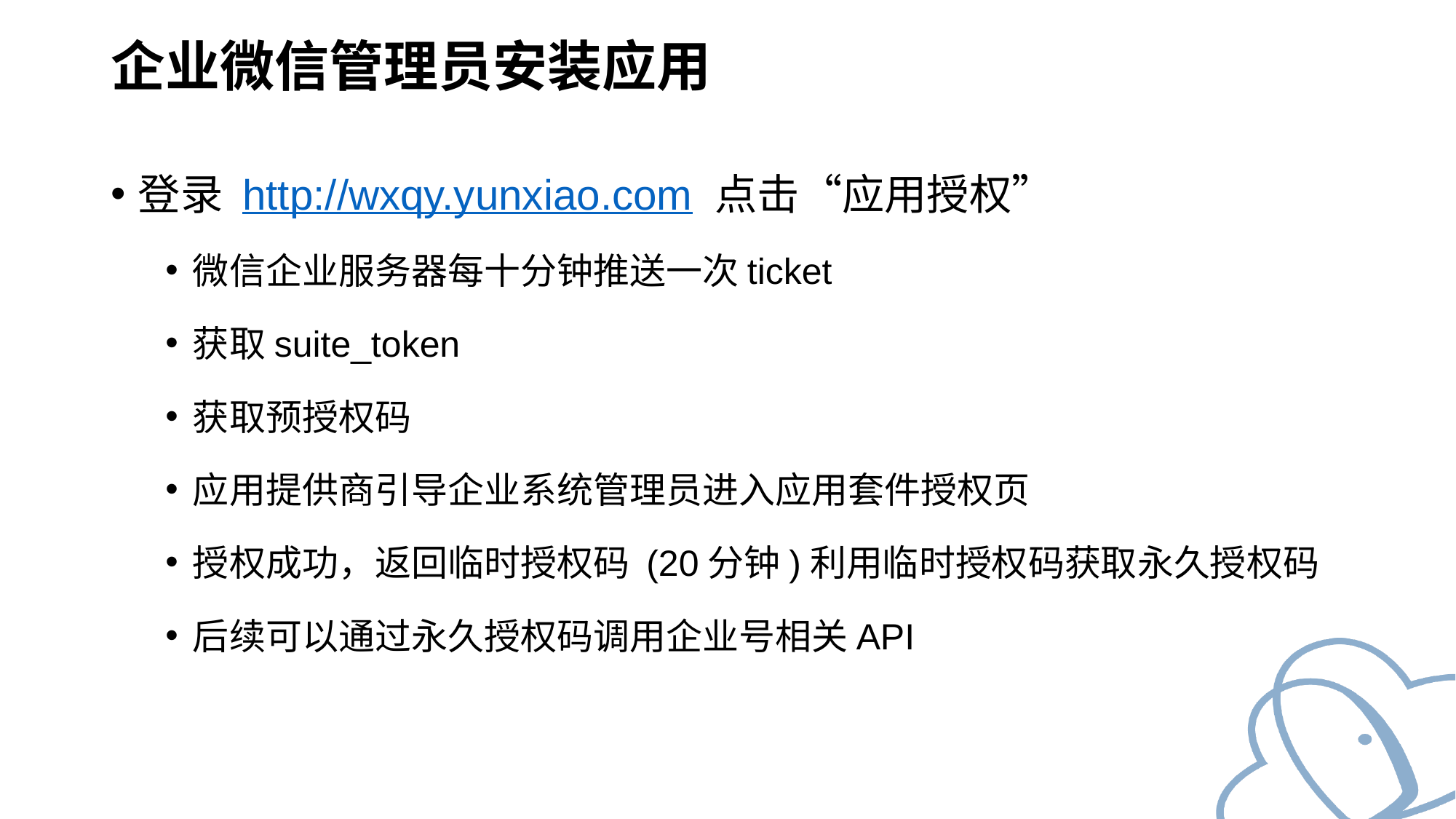

# 企业微信管理员安装应用
登录 http://wxqy.yunxiao.com 点击“应用授权”
微信企业服务器每十分钟推送一次ticket
获取suite_token
获取预授权码
应用提供商引导企业系统管理员进入应用套件授权页
授权成功，返回临时授权码 (20分钟)利用临时授权码获取永久授权码
后续可以通过永久授权码调用企业号相关API